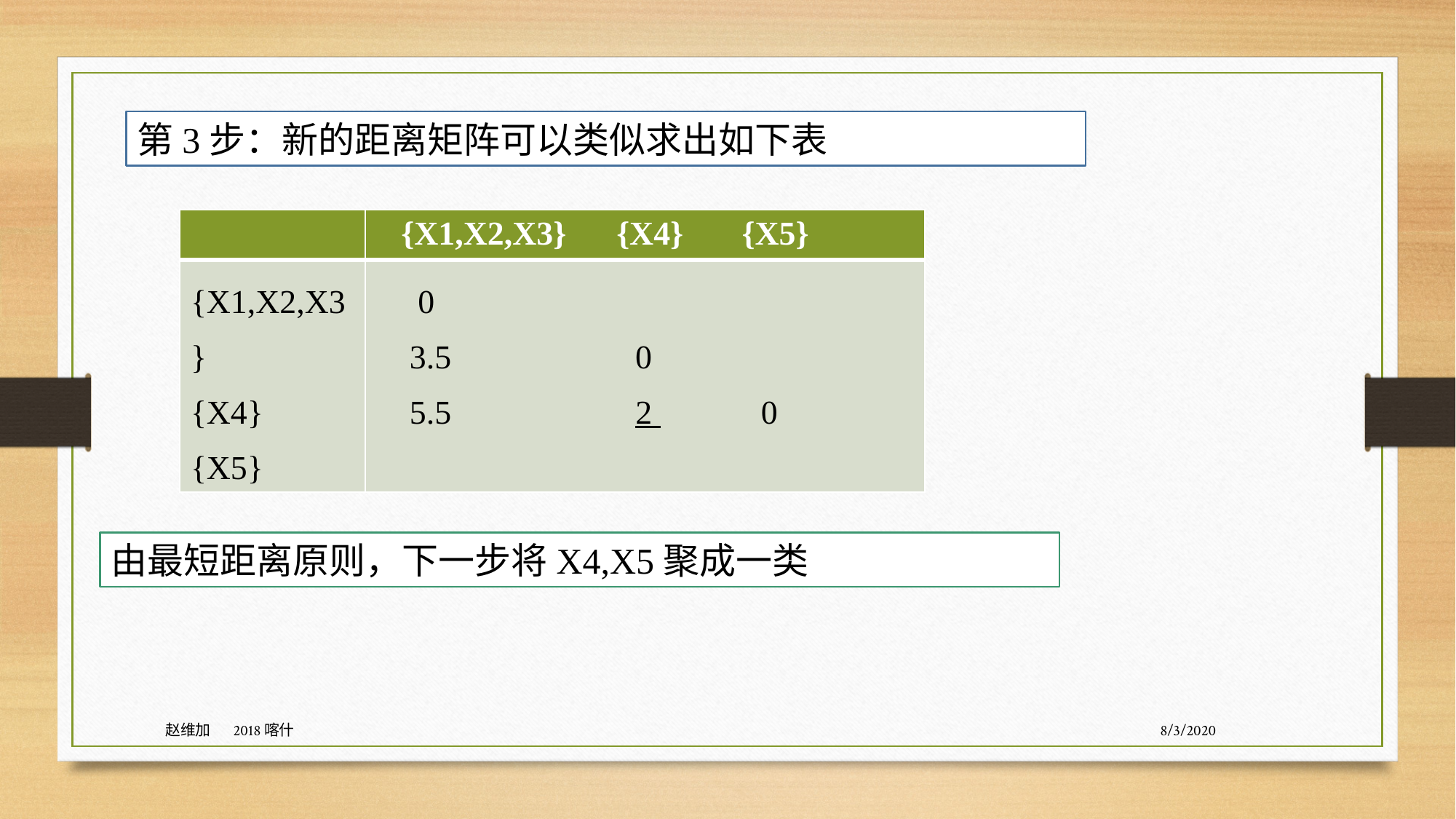

第3步：新的距离矩阵可以类似求出如下表
|  | {X1,X2,X3} {X4} {X5} |
| --- | --- |
| {X1,X2,X3} {X4} {X5} | 0 3.5 0 5.5 2 0 |
由最短距离原则，下一步将X4,X5聚成一类
赵维加    2018喀什
8/3/2020